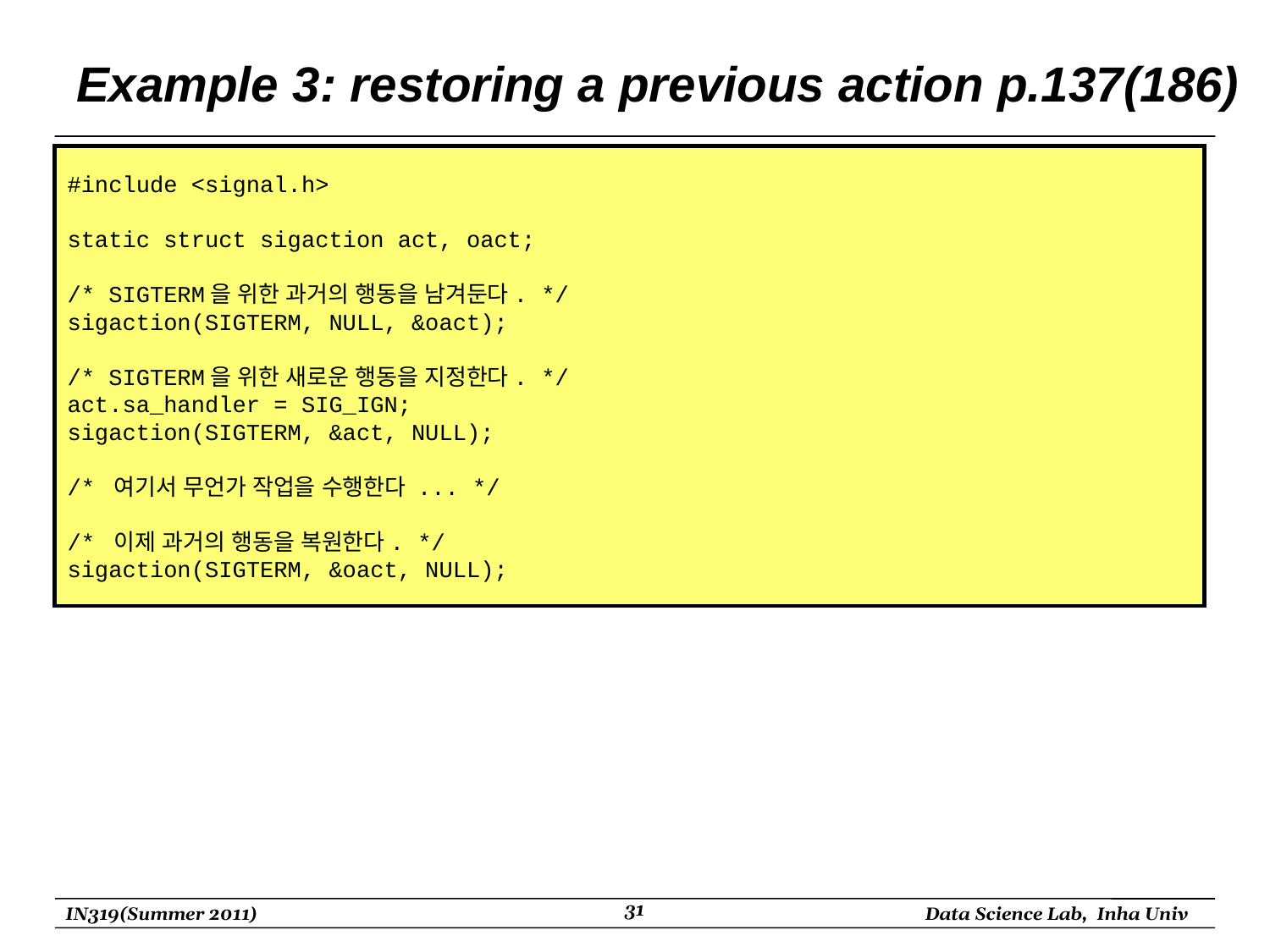

# Example 3: restoring a previous action p.137(186)
#include <signal.h>

static struct sigaction act, oact;

/* SIGTERM을 위한 과거의 행동을 남겨둔다. */
sigaction(SIGTERM, NULL, &oact);

/* SIGTERM을 위한 새로운 행동을 지정한다. */
act.sa_handler = SIG_IGN;
sigaction(SIGTERM, &act, NULL);

/* 여기서 무언가 작업을 수행한다 ... */

/* 이제 과거의 행동을 복원한다. */
sigaction(SIGTERM, &oact, NULL);

31